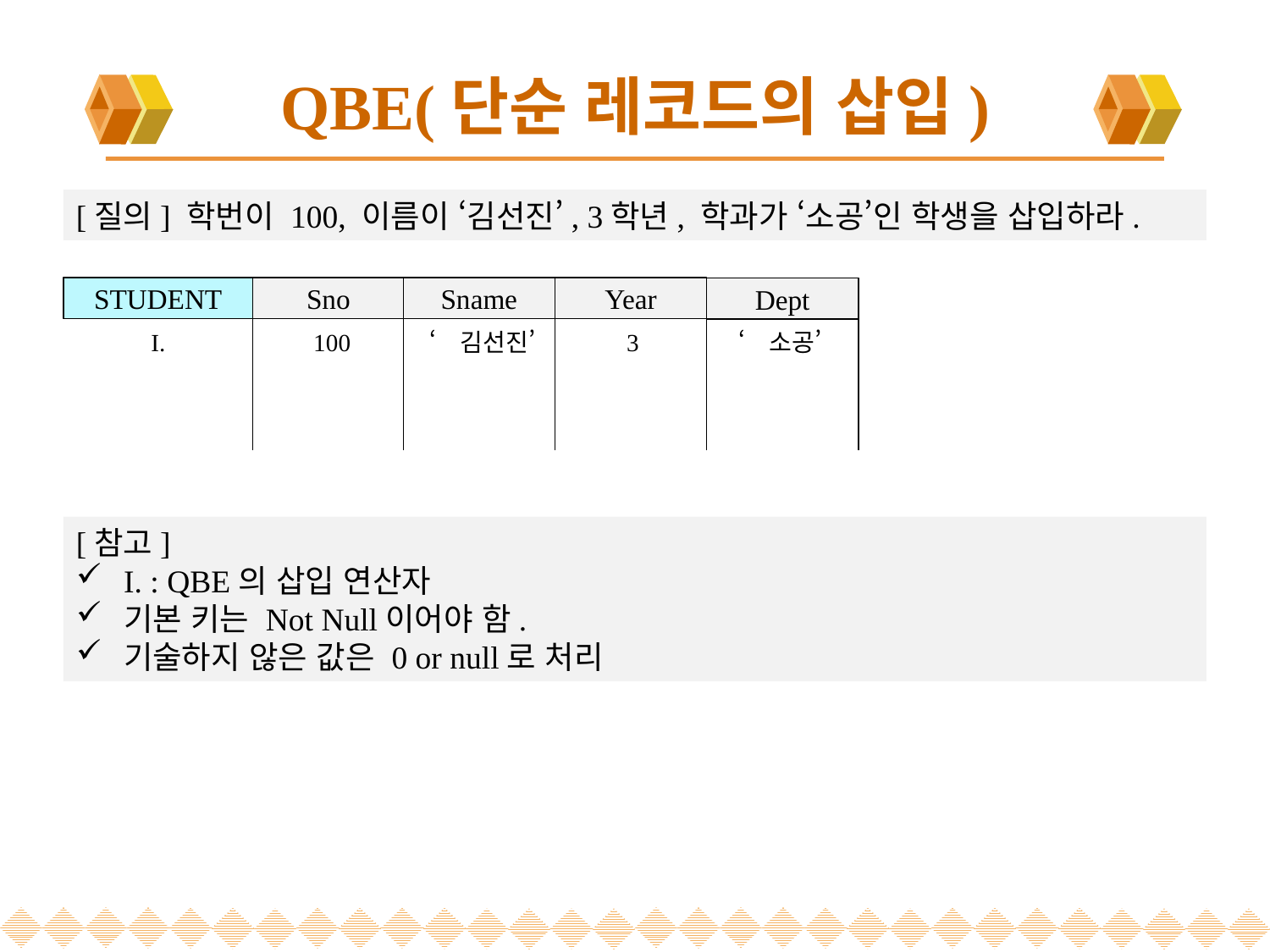

# QBE(단순 레코드의 삽입)
[질의] 학번이 100, 이름이 ‘김선진’, 3학년, 학과가 ‘소공’인 학생을 삽입하라.
Year
Sname
STUDENT
Sno
Dept
I.
‘김선진’
3
‘소공’
100
[참고]
I. : QBE의 삽입 연산자
기본 키는 Not Null이어야 함.
기술하지 않은 값은 0 or null로 처리